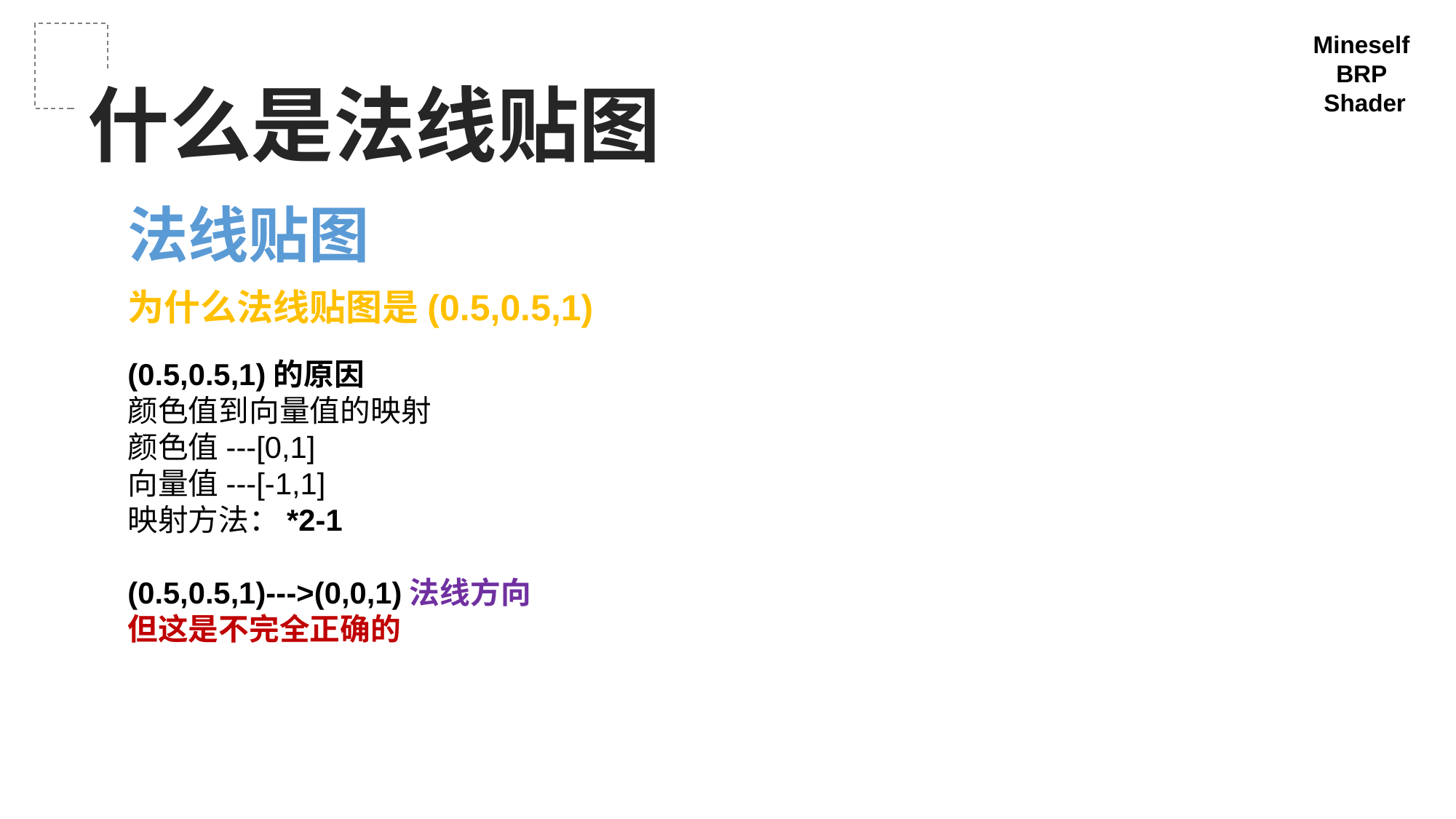

Mineself
BRP
Shader

什么是法线贴图
法线贴图
为什么法线贴图是(0.5,0.5,1)
(0.5,0.5,1)的原因
颜色值到向量值的映射
颜色值---[0,1]
向量值---[-1,1]
映射方法：*2-1

(0.5,0.5,1)--->(0,0,1)法线方向
但这是不完全正确的